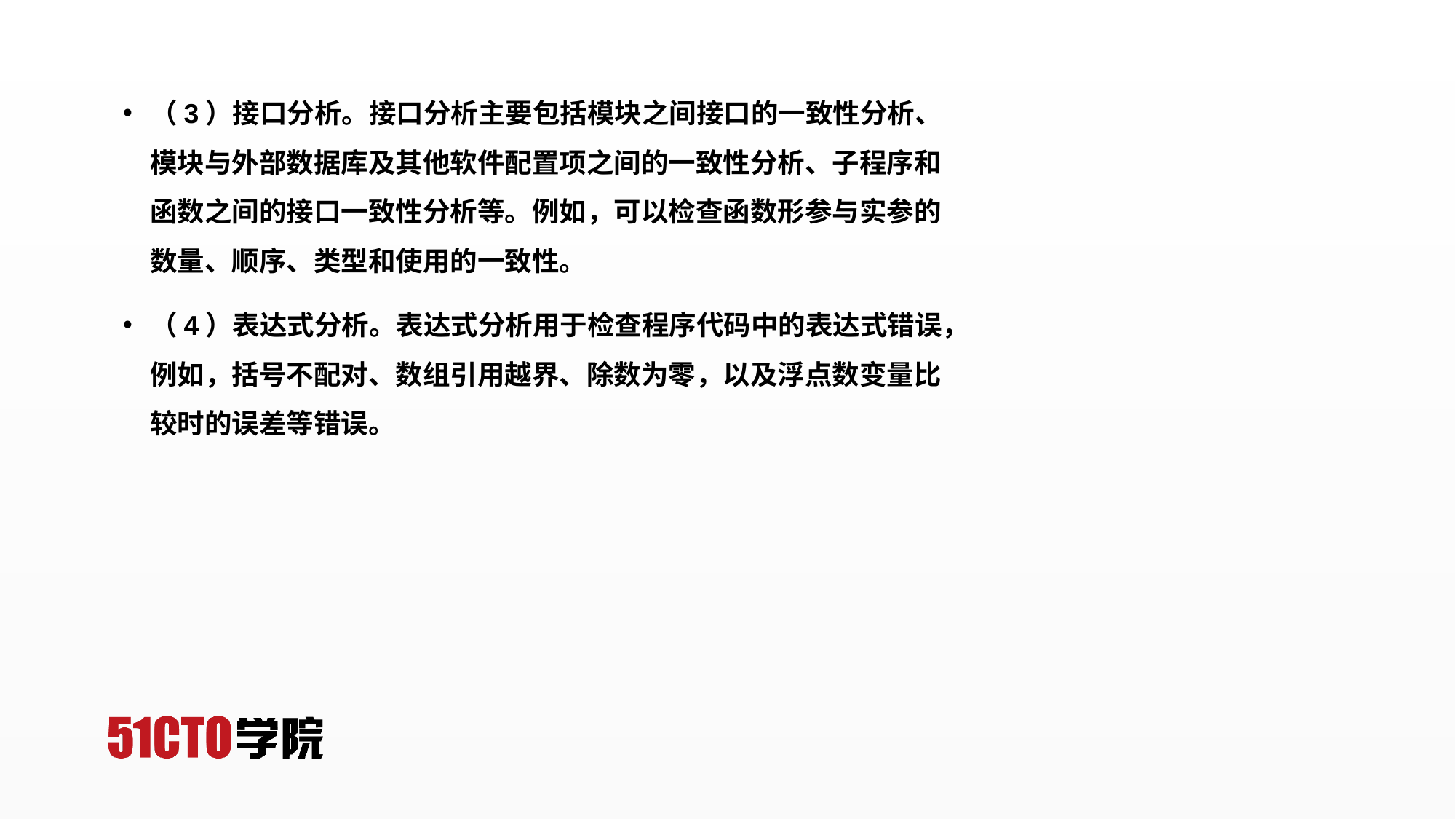

（3）接口分析。接口分析主要包括模块之间接口的一致性分析、模块与外部数据库及其他软件配置项之间的一致性分析、子程序和函数之间的接口一致性分析等。例如，可以检查函数形参与实参的数量、顺序、类型和使用的一致性。
（4）表达式分析。表达式分析用于检查程序代码中的表达式错误，例如，括号不配对、数组引用越界、除数为零，以及浮点数变量比较时的误差等错误。